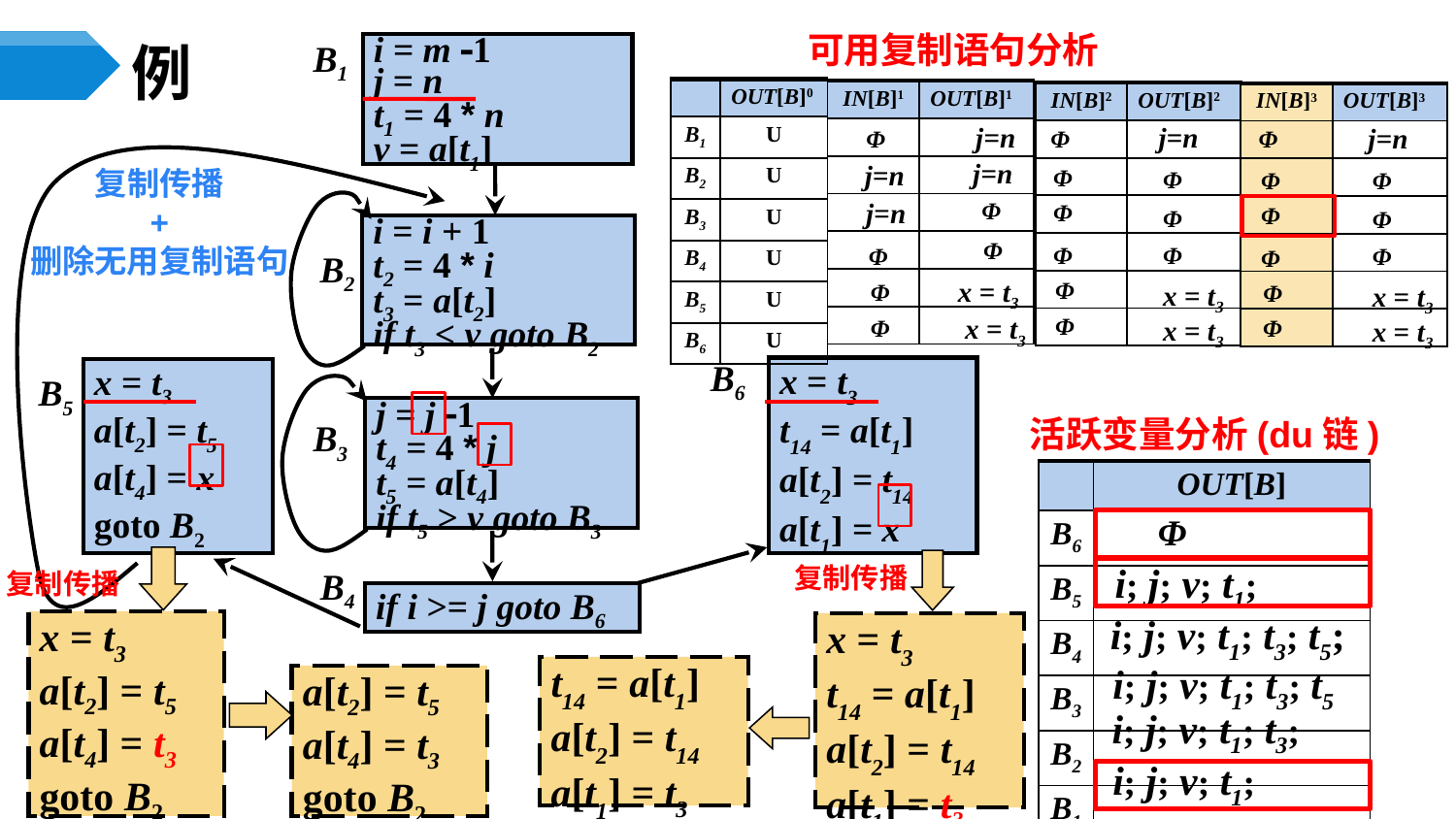

可用复制语句分析
i = m −1
j = n
t1 = 4 * n
v = a[t1]
B1

i = i + 1
t2 = 4 * i
t3 = a[t2]
if t3 < v goto B2
B2

B5

j = j −1
t4 = 4 * j
t5 = a[t4]
if t5 > v goto B3
B3

B4

if i >= j goto B6
# 例
|  | OUT[B]0 |
| --- | --- |
| B1 | U |
| B2 | U |
| B3 | U |
| B4 | U |
| B5 | U |
| B6 | U |
| IN[B]1 | OUT[B]1 |
| --- | --- |
|  |  |
|  |  |
|  |  |
|  |  |
|  |  |
|  |  |
| IN[B]2 | OUT[B]2 |
| --- | --- |
|  |  |
|  |  |
|  |  |
|  |  |
|  |  |
|  |  |
| IN[B]3 | OUT[B]3 |
| --- | --- |
|  |  |
|  |  |
|  |  |
|  |  |
|  |  |
|  |  |
Φ
Φ
Φ
j=n
j=n
j=n
Φ
Φ
j=n
Φ
Φ
j=n
Φ
Φ
Φ
Φ
Φ
j=n
Φ
Φ
Φ
Φ
Φ
Φ
Φ
Φ
Φ
x = t3
 x = t3
 x = t3
Φ
Φ
Φ
 x = t3
 x = t3
 x = t3

复制传播
+
删除无用复制语句

B6
x = t3
t14 = a[t1]
a[t2] = t14
a[t1] = x
x = t3
a[t2] = t5
a[t4] = x
goto B2

活跃变量分析(du链)

|  | OUT[B] |
| --- | --- |
| B6 |  |
| B5 |  |
| B4 |  |
| B3 |  |
| B2 |  |
| B1 |  |

Φ
i; j; v; t1;
i; j; v; t1; t3; t5;
i; j; v; t1; t3; t5
i; j; v; t1; t3;
i; j; v; t1;

x = t3
a[t2] = t5
a[t4] = t3
goto B2

x = t3
t14 = a[t1]
a[t2] = t14
a[t1] = t3

复制传播

复制传播
t14 = a[t1]
a[t2] = t14
a[t1] = t3

a[t2] = t5
a[t4] = t3
goto B2